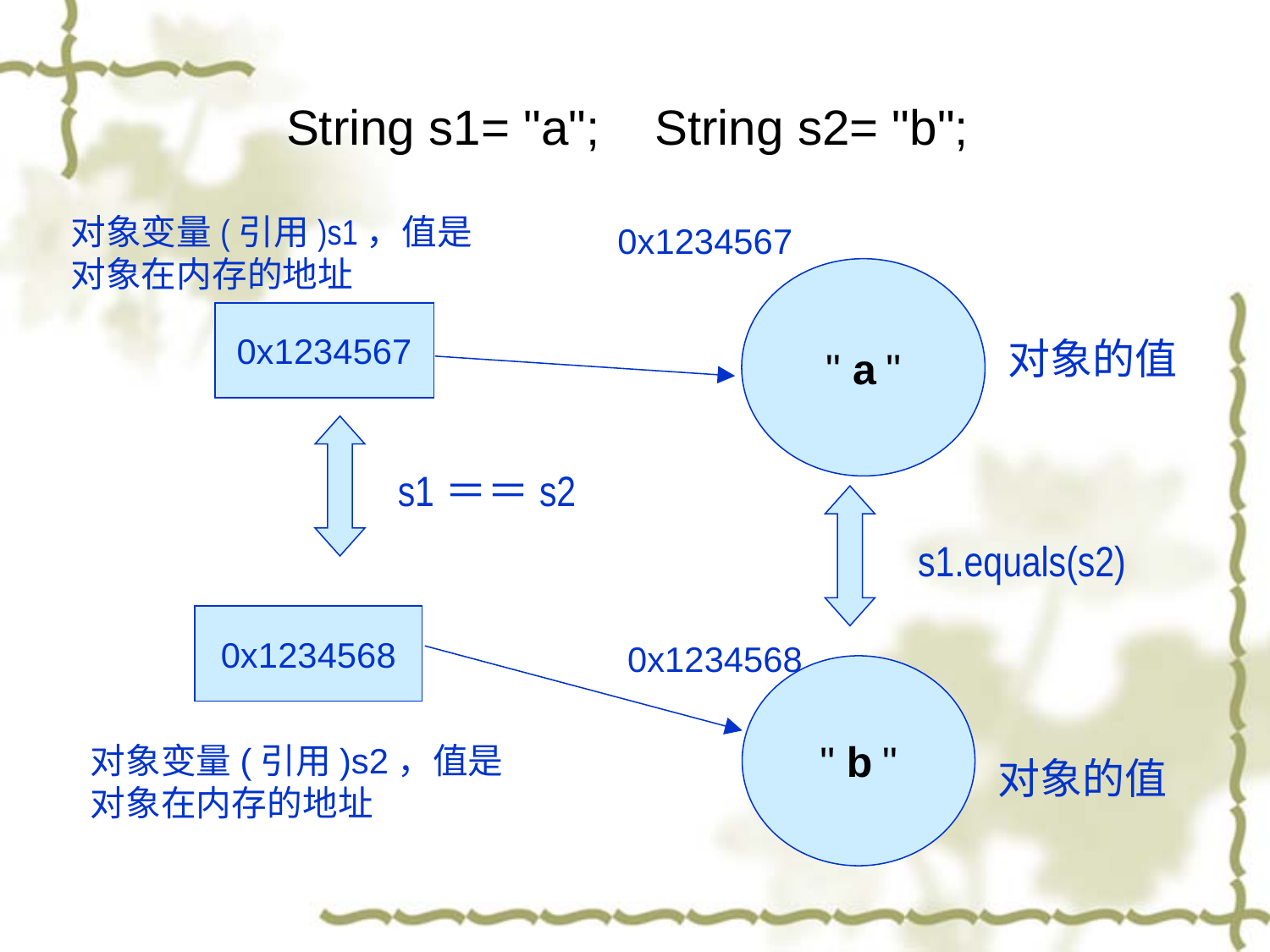

# String s1= "a";    String s2= "b";
对象变量(引用)s1，值是
对象在内存的地址
0x1234567
" a "
0x1234567
对象的值

s1＝＝s2

s1.equals(s2)
0x1234568
0x1234568

" b "
对象变量(引用)s2，值是
对象在内存的地址
对象的值